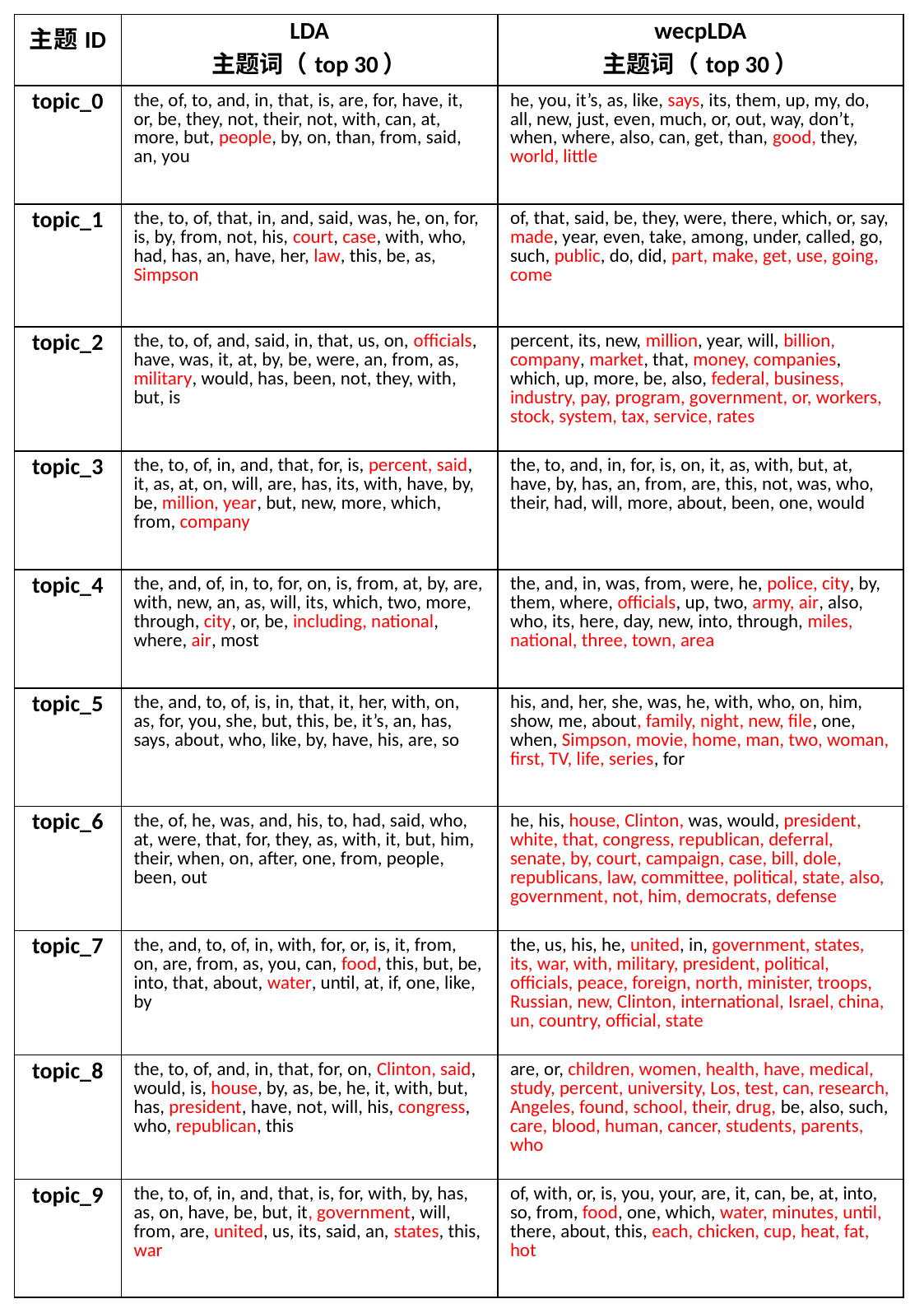

| 主题ID | LDA 主题词（top 30） | wecpLDA 主题词（top 30） |
| --- | --- | --- |
| topic\_0 | the, of, to, and, in, that, is, are, for, have, it, or, be, they, not, their, not, with, can, at, more, but, people, by, on, than, from, said, an, you | he, you, it’s, as, like, says, its, them, up, my, do, all, new, just, even, much, or, out, way, don’t, when, where, also, can, get, than, good, they, world, little |
| topic\_1 | the, to, of, that, in, and, said, was, he, on, for, is, by, from, not, his, court, case, with, who, had, has, an, have, her, law, this, be, as, Simpson | of, that, said, be, they, were, there, which, or, say, made, year, even, take, among, under, called, go, such, public, do, did, part, make, get, use, going, come |
| topic\_2 | the, to, of, and, said, in, that, us, on, officials, have, was, it, at, by, be, were, an, from, as, military, would, has, been, not, they, with, but, is | percent, its, new, million, year, will, billion, company, market, that, money, companies, which, up, more, be, also, federal, business, industry, pay, program, government, or, workers, stock, system, tax, service, rates |
| topic\_3 | the, to, of, in, and, that, for, is, percent, said, it, as, at, on, will, are, has, its, with, have, by, be, million, year, but, new, more, which, from, company | the, to, and, in, for, is, on, it, as, with, but, at, have, by, has, an, from, are, this, not, was, who, their, had, will, more, about, been, one, would |
| topic\_4 | the, and, of, in, to, for, on, is, from, at, by, are, with, new, an, as, will, its, which, two, more, through, city, or, be, including, national, where, air, most | the, and, in, was, from, were, he, police, city, by, them, where, officials, up, two, army, air, also, who, its, here, day, new, into, through, miles, national, three, town, area |
| topic\_5 | the, and, to, of, is, in, that, it, her, with, on, as, for, you, she, but, this, be, it’s, an, has, says, about, who, like, by, have, his, are, so | his, and, her, she, was, he, with, who, on, him, show, me, about, family, night, new, file, one, when, Simpson, movie, home, man, two, woman, first, TV, life, series, for |
| topic\_6 | the, of, he, was, and, his, to, had, said, who, at, were, that, for, they, as, with, it, but, him, their, when, on, after, one, from, people, been, out | he, his, house, Clinton, was, would, president, white, that, congress, republican, deferral, senate, by, court, campaign, case, bill, dole, republicans, law, committee, political, state, also, government, not, him, democrats, defense |
| topic\_7 | the, and, to, of, in, with, for, or, is, it, from, on, are, from, as, you, can, food, this, but, be, into, that, about, water, until, at, if, one, like, by | the, us, his, he, united, in, government, states, its, war, with, military, president, political, officials, peace, foreign, north, minister, troops, Russian, new, Clinton, international, Israel, china, un, country, official, state |
| topic\_8 | the, to, of, and, in, that, for, on, Clinton, said, would, is, house, by, as, be, he, it, with, but, has, president, have, not, will, his, congress, who, republican, this | are, or, children, women, health, have, medical, study, percent, university, Los, test, can, research, Angeles, found, school, their, drug, be, also, such, care, blood, human, cancer, students, parents, who |
| topic\_9 | the, to, of, in, and, that, is, for, with, by, has, as, on, have, be, but, it, government, will, from, are, united, us, its, said, an, states, this, war | of, with, or, is, you, your, are, it, can, be, at, into, so, from, food, one, which, water, minutes, until, there, about, this, each, chicken, cup, heat, fat, hot |